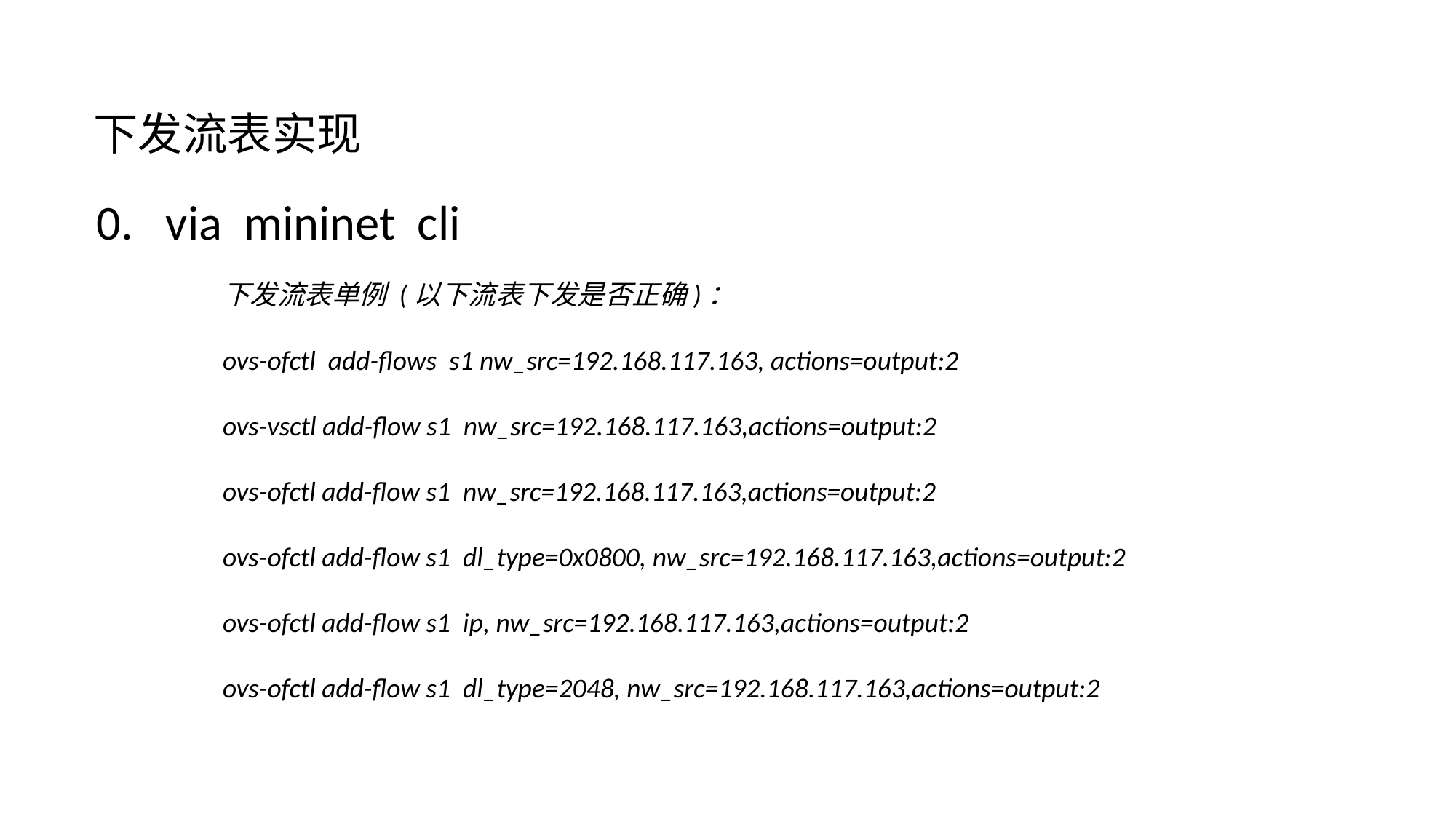

# 下发流表实现
0.   via  mininet  cli
下发流表单例 (以下流表下发是否正确)：

ovs-ofctl  add-flows  s1 nw_src=192.168.117.163, actions=output:2

ovs-vsctl add-flow s1  nw_src=192.168.117.163,actions=output:2

ovs-ofctl add-flow s1  nw_src=192.168.117.163,actions=output:2

ovs-ofctl add-flow s1  dl_type=0x0800, nw_src=192.168.117.163,actions=output:2

ovs-ofctl add-flow s1  ip, nw_src=192.168.117.163,actions=output:2

ovs-ofctl add-flow s1  dl_type=2048, nw_src=192.168.117.163,actions=output:2